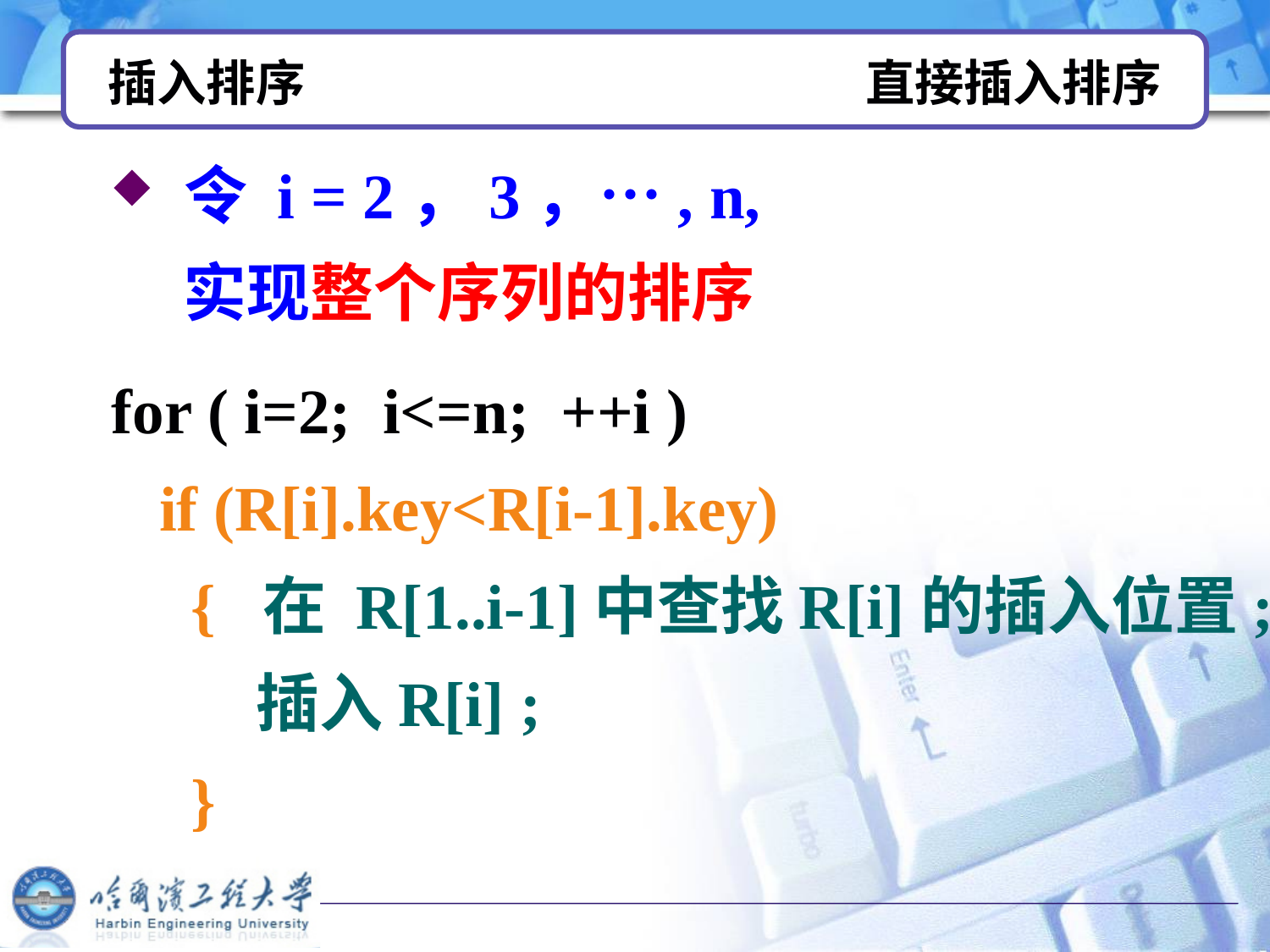

# 插入排序                                                  直接插入排序
 令 i = 2，3，…, n,
    实现整个序列的排序
for ( i=2;  i<=n;  ++i )
   if (R[i].key<R[i-1].key)
     {  在 R[1..i-1]中查找R[i]的插入位置;
         插入R[i] ;
     }